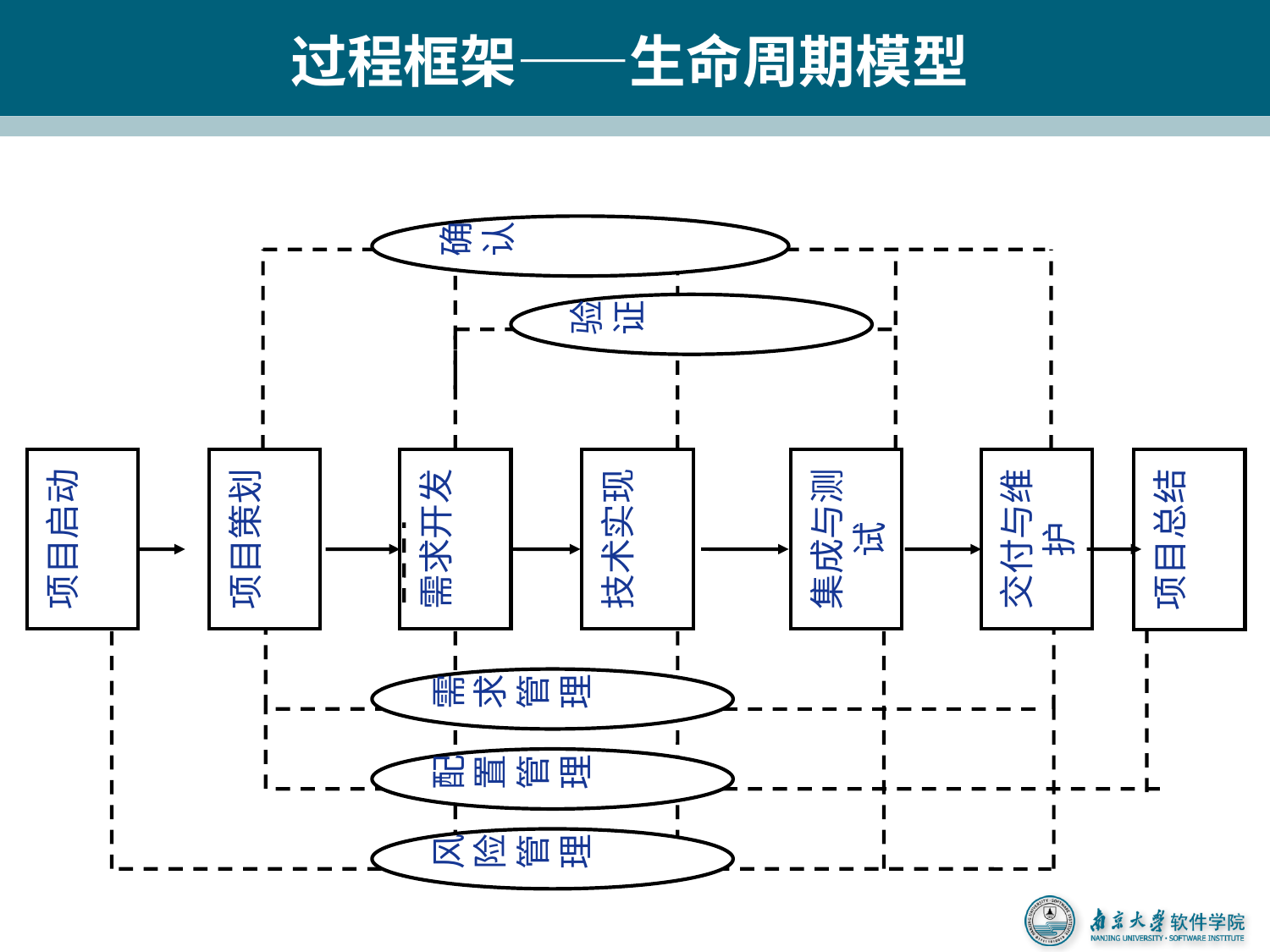

项目启动

项目策划

风险管理
配置管理
需求管理
确认
需求开发

验证

技术实现

集成与测试

交付与维护

项目总结

# 过程框架——生命周期模型